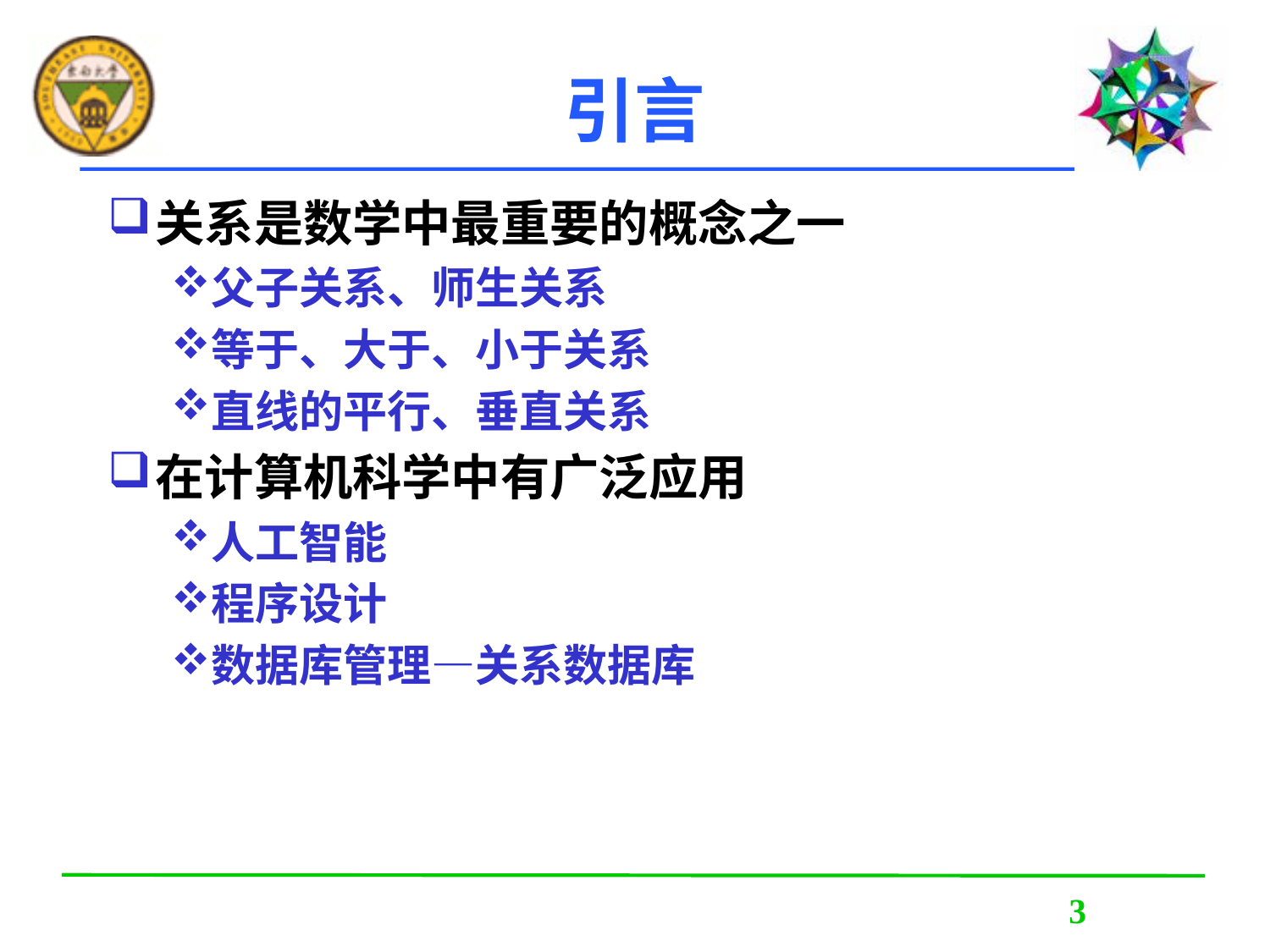

引言
关系是数学中最重要的概念之一
父子关系、师生关系
等于、大于、小于关系
直线的平行、垂直关系
在计算机科学中有广泛应用
人工智能
程序设计
数据库管理—关系数据库